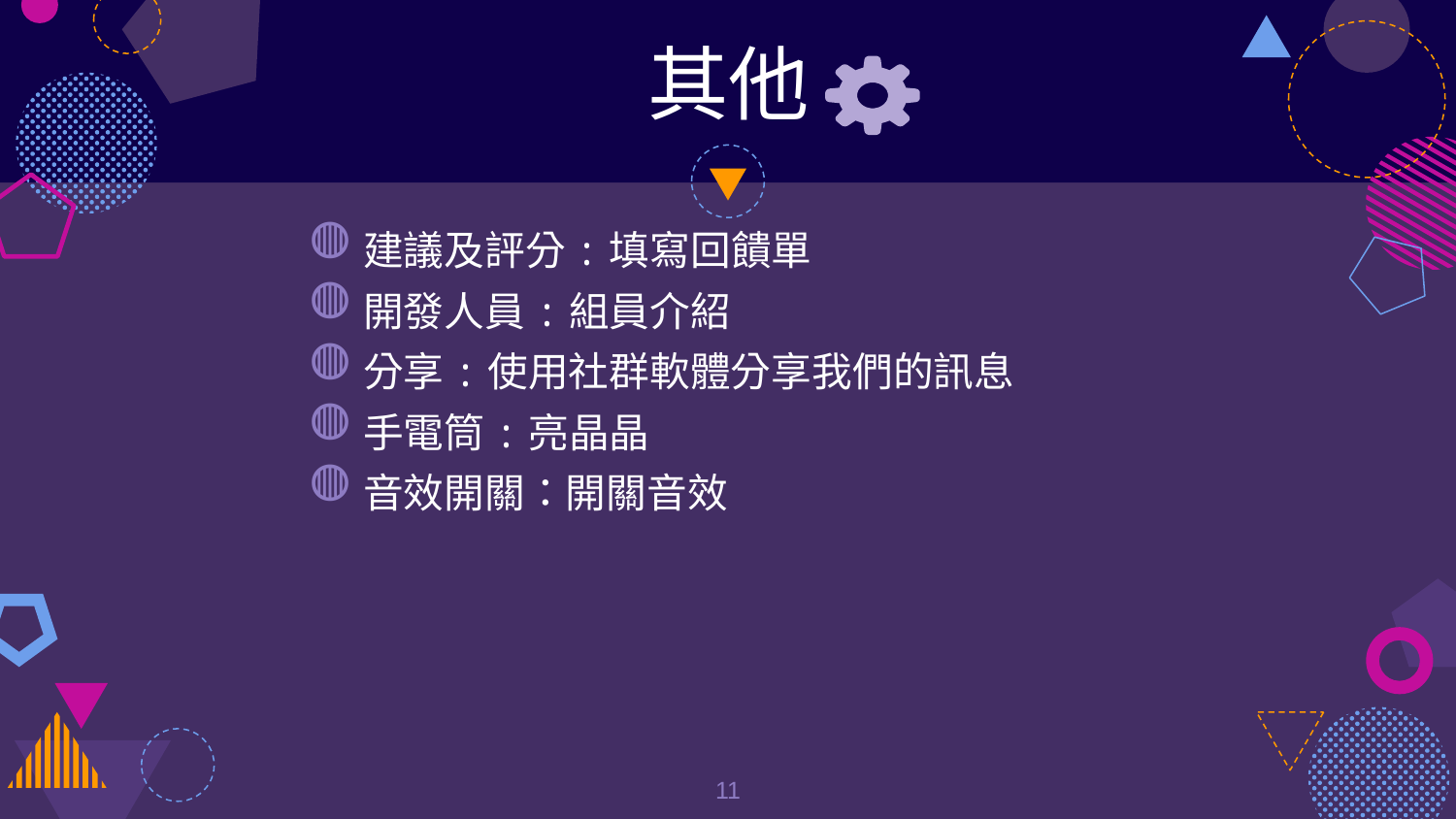

# 其他

建議及評分:填寫回饋單
開發人員:組員介紹
分享:使用社群軟體分享我們的訊息
手電筒:亮晶晶
音效開關：開關音效
11